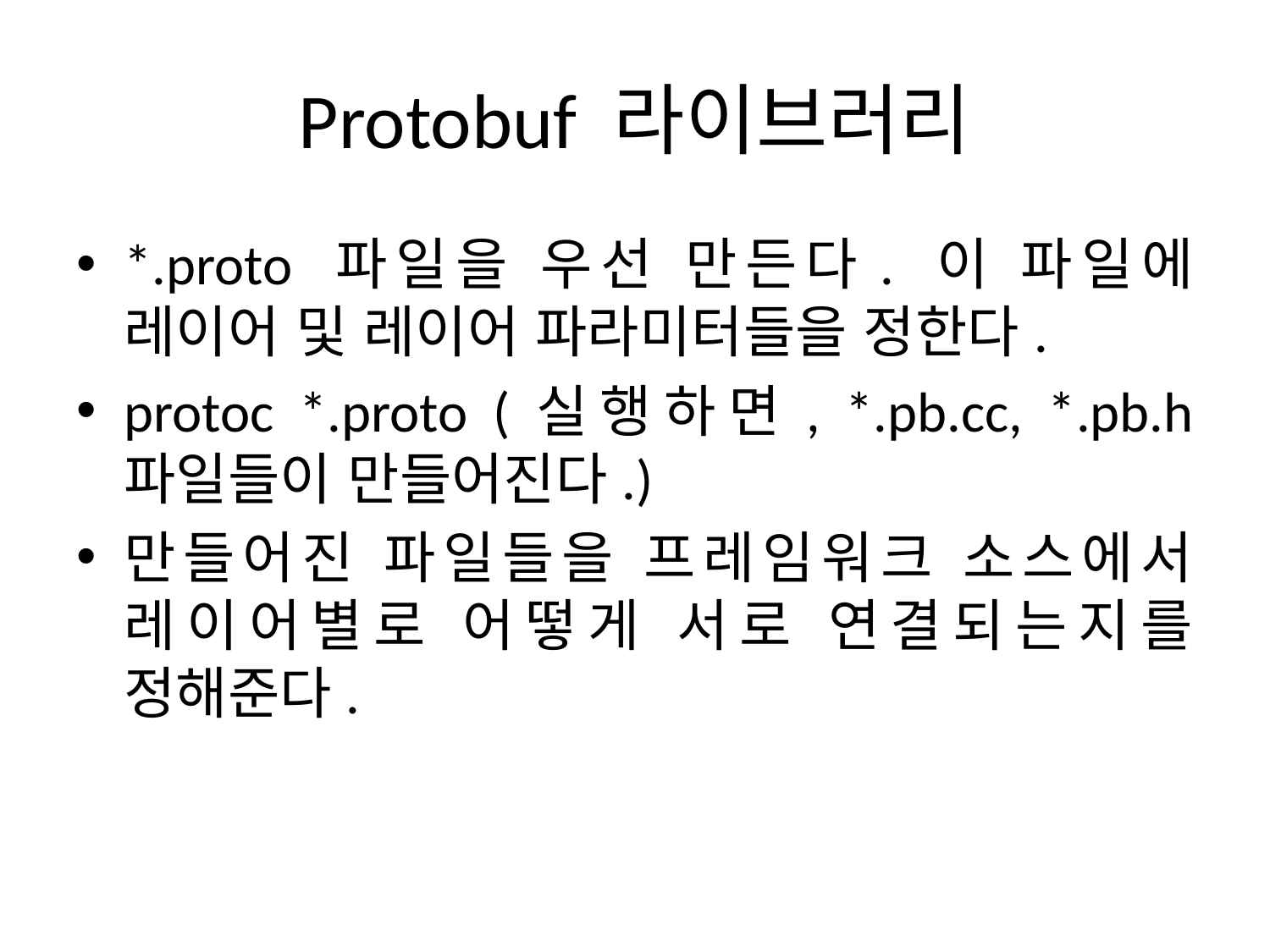

# Protobuf 라이브러리
*.proto 파일을 우선 만든다. 이 파일에 레이어 및 레이어 파라미터들을 정한다.
protoc *.proto (실행하면, *.pb.cc, *.pb.h 파일들이 만들어진다.)
만들어진 파일들을 프레임워크 소스에서 레이어별로 어떻게 서로 연결되는지를 정해준다.